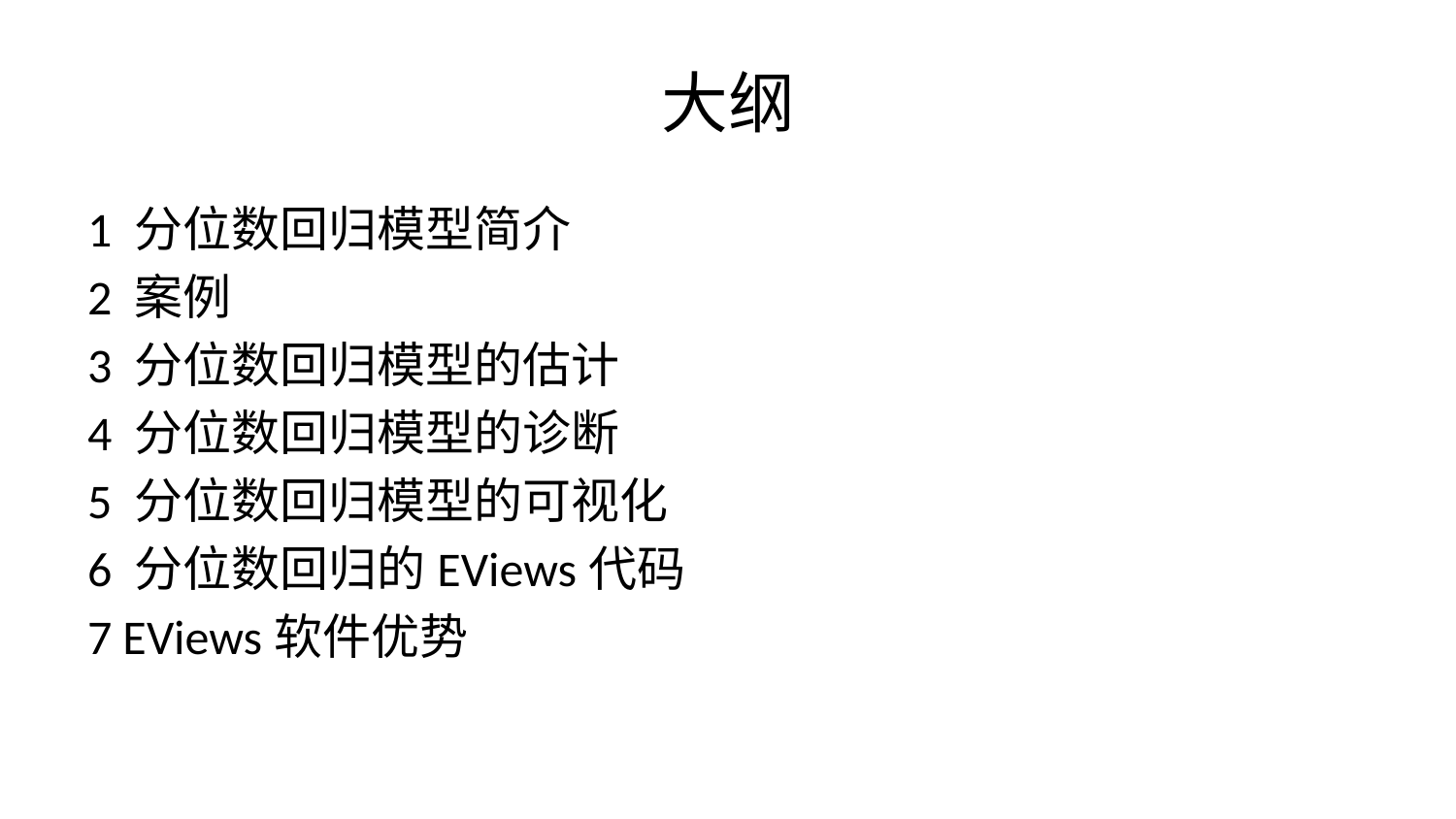

# 大纲
1 分位数回归模型简介
2 案例
3 分位数回归模型的估计
4 分位数回归模型的诊断
5 分位数回归模型的可视化
6 分位数回归的EViews代码
7 EViews软件优势